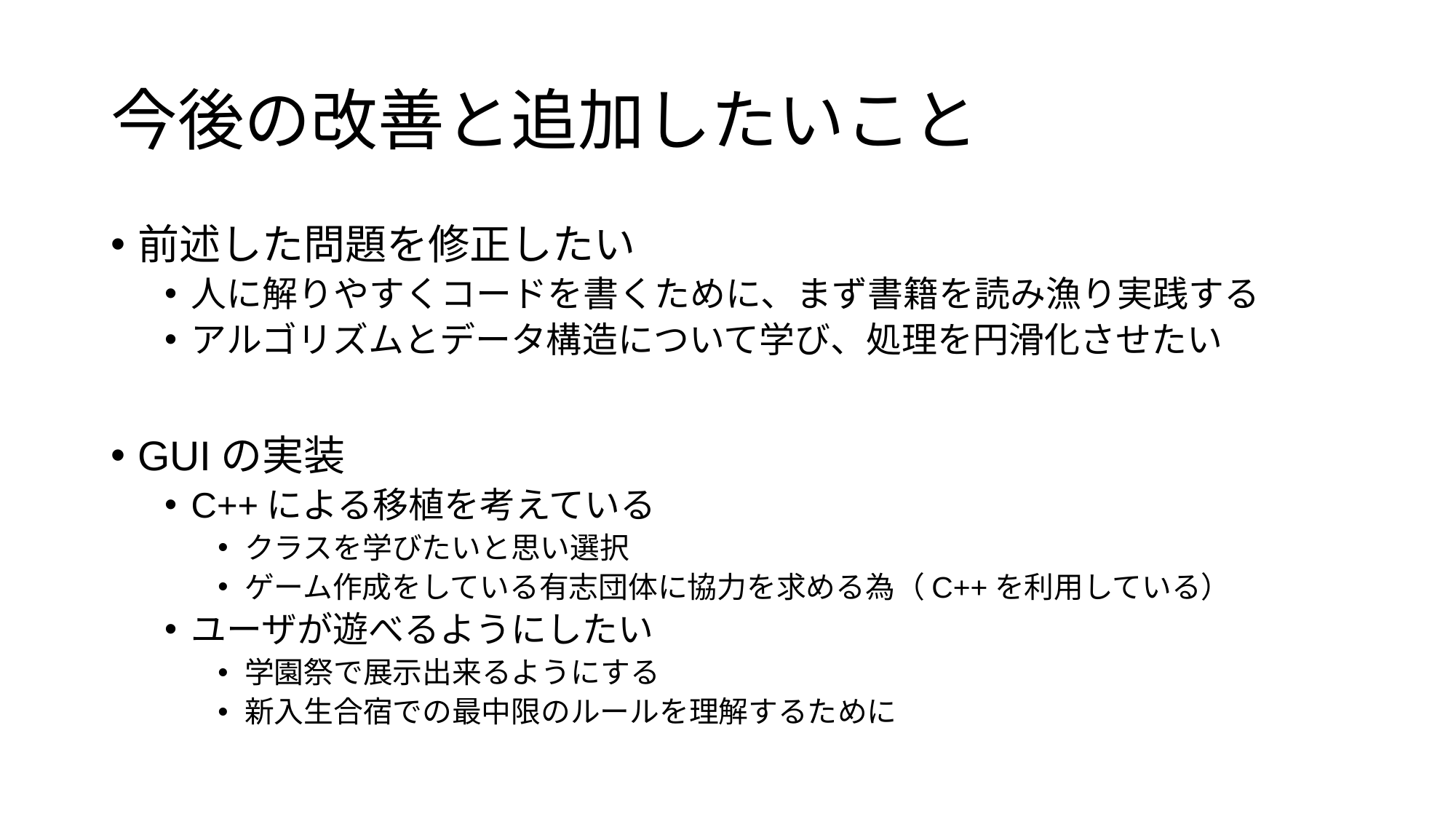

# 今後の改善と追加したいこと
前述した問題を修正したい
人に解りやすくコードを書くために、まず書籍を読み漁り実践する
アルゴリズムとデータ構造について学び、処理を円滑化させたい

GUIの実装
C++による移植を考えている
クラスを学びたいと思い選択
ゲーム作成をしている有志団体に協力を求める為（C++を利用している）
ユーザが遊べるようにしたい
学園祭で展示出来るようにする
新入生合宿での最中限のルールを理解するために